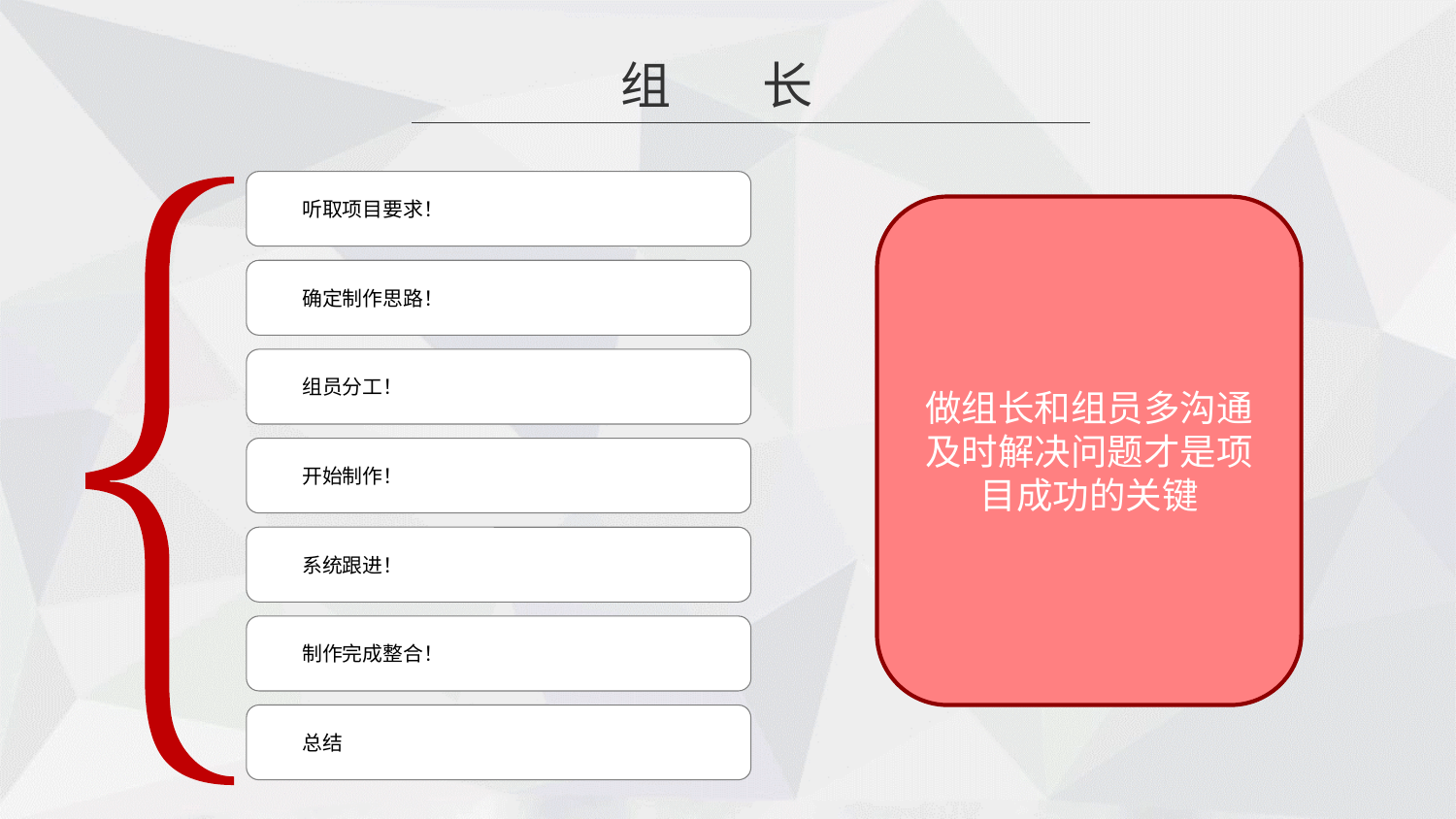

组        长

听取项目要求！
做组长和组员多沟通及时解决问题才是项目成功的关键

确定制作思路！

组员分工！

开始制作！

系统跟进！

制作完成整合！

总结